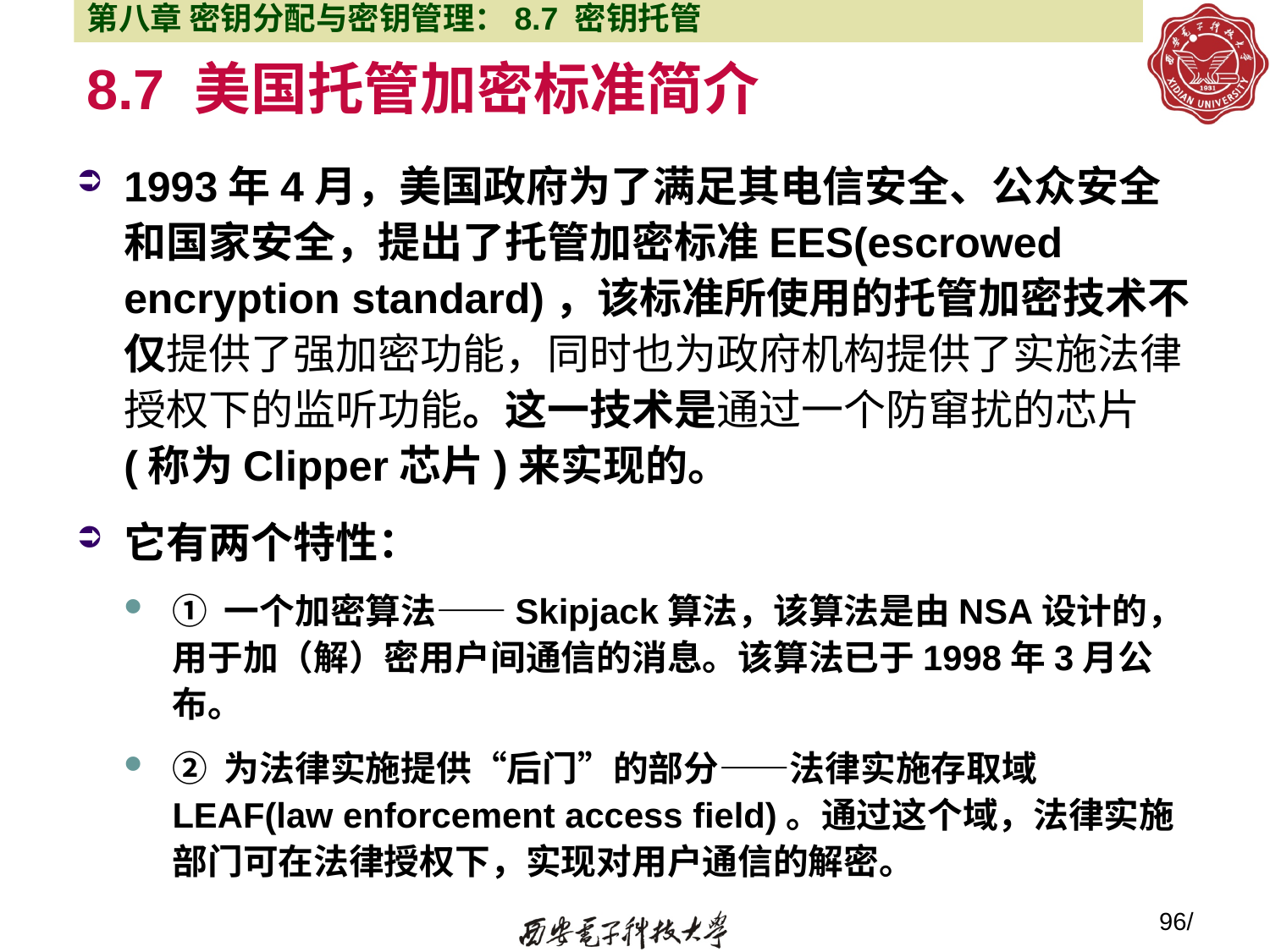

第八章 密钥分配与密钥管理：8.7 密钥托管
# 8.7 美国托管加密标准简介
1993年4月，美国政府为了满足其电信安全、公众安全和国家安全，提出了托管加密标准EES(escrowed encryption standard)，该标准所使用的托管加密技术不仅提供了强加密功能，同时也为政府机构提供了实施法律授权下的监听功能。这一技术是通过一个防窜扰的芯片(称为Clipper芯片)来实现的。
它有两个特性：
① 一个加密算法——Skipjack算法，该算法是由NSA设计的，用于加（解）密用户间通信的消息。该算法已于1998年3月公布。
② 为法律实施提供“后门”的部分——法律实施存取域LEAF(law enforcement access field)。通过这个域，法律实施部门可在法律授权下，实现对用户通信的解密。
96/